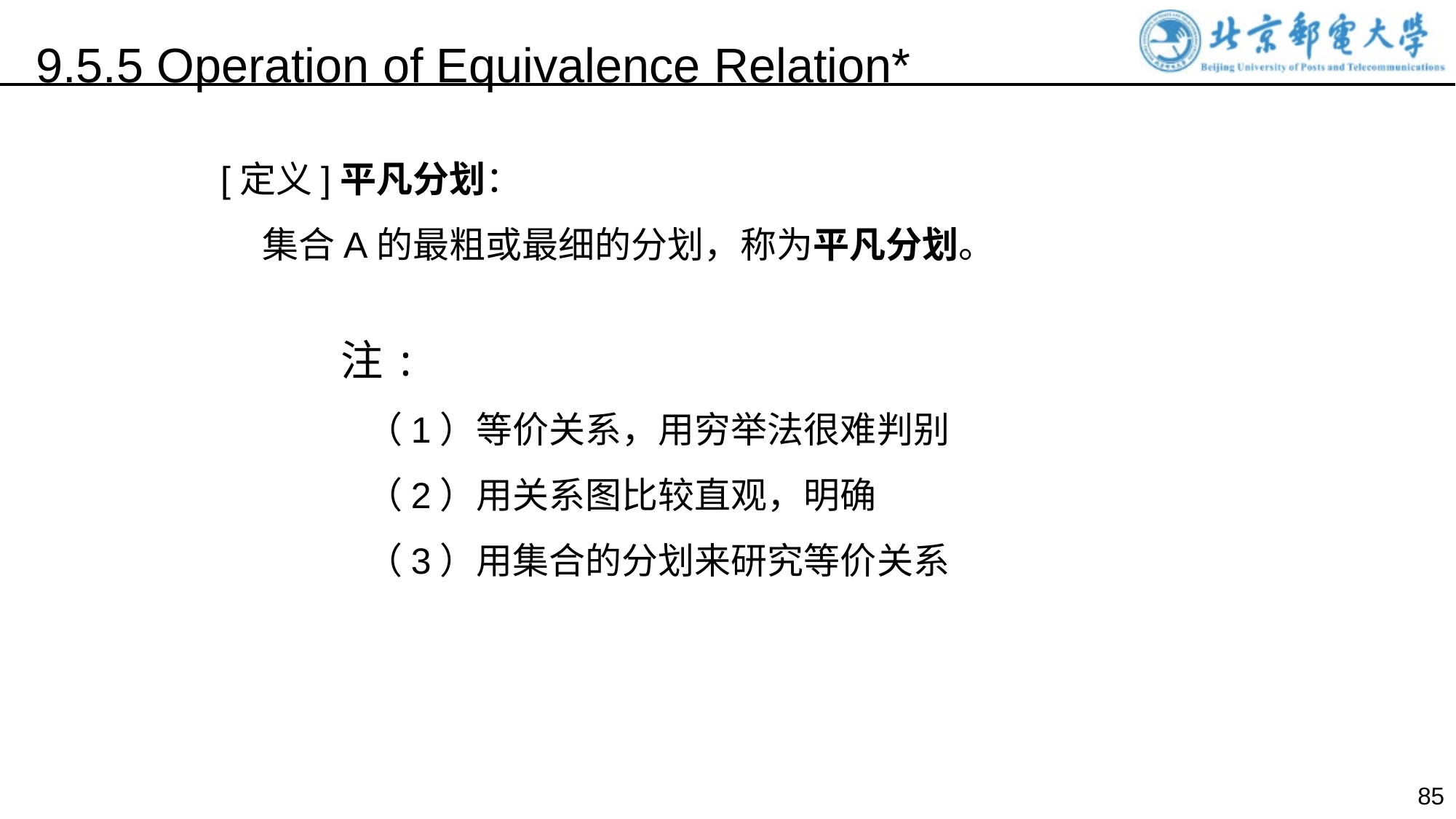

9.5.5 Operation of Equivalence Relation*
[定义]平凡分划：
    集合A的最粗或最细的分划，称为平凡分划。
注:
  （1）等价关系，用穷举法很难判别
  （2）用关系图比较直观，明确
  （3）用集合的分划来研究等价关系